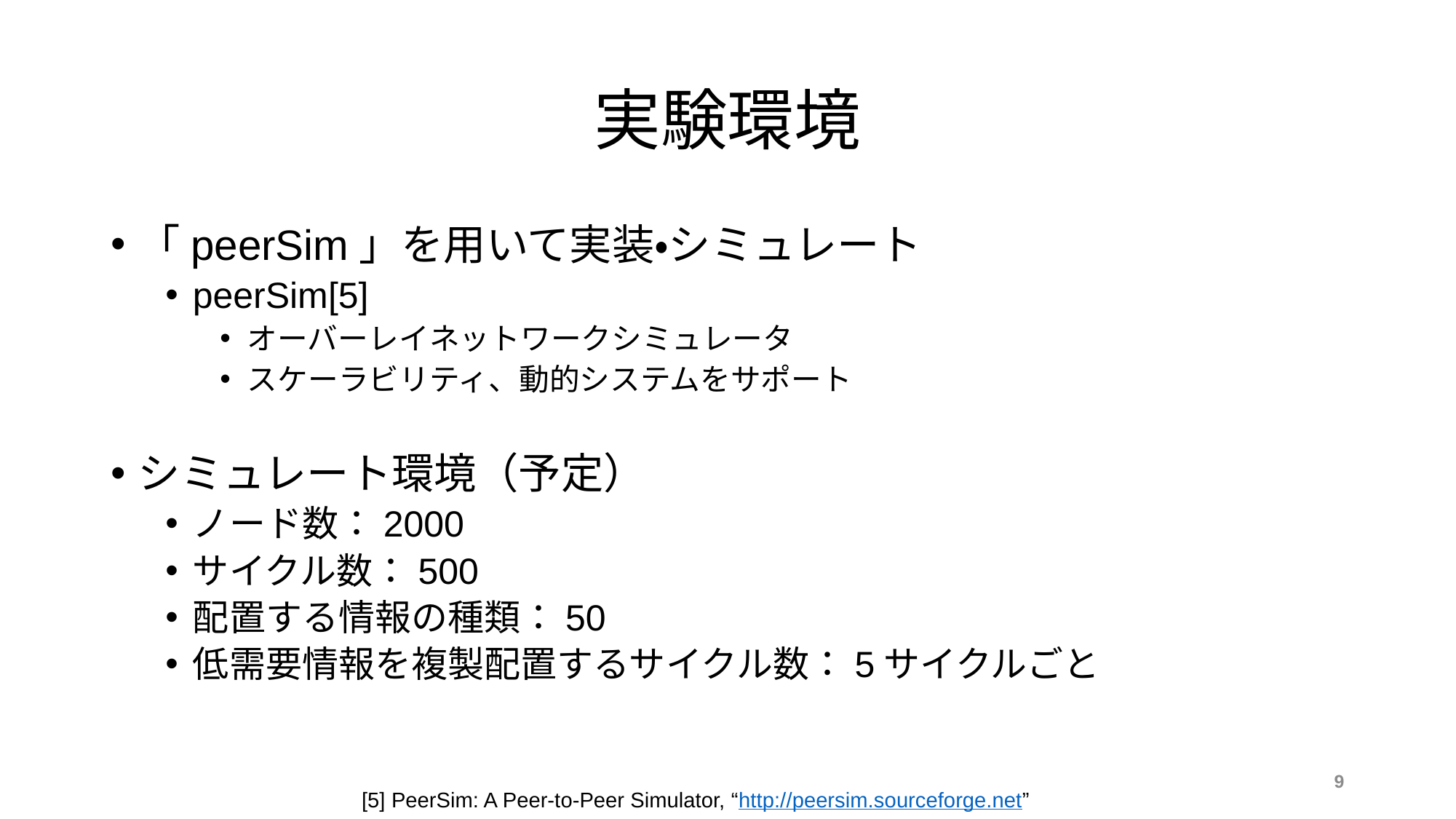

# 実験環境
「peerSim」を用いて実装・シミュレート
peerSim[5]
オーバーレイネットワークシミュレータ
スケーラビリティ、動的システムをサポート

シミュレート環境（予定）
ノード数：2000
サイクル数：500
配置する情報の種類：50
低需要情報を複製配置するサイクル数：5サイクルごと
9
[5] PeerSim: A Peer-to-Peer Simulator, “http://peersim.sourceforge.net”